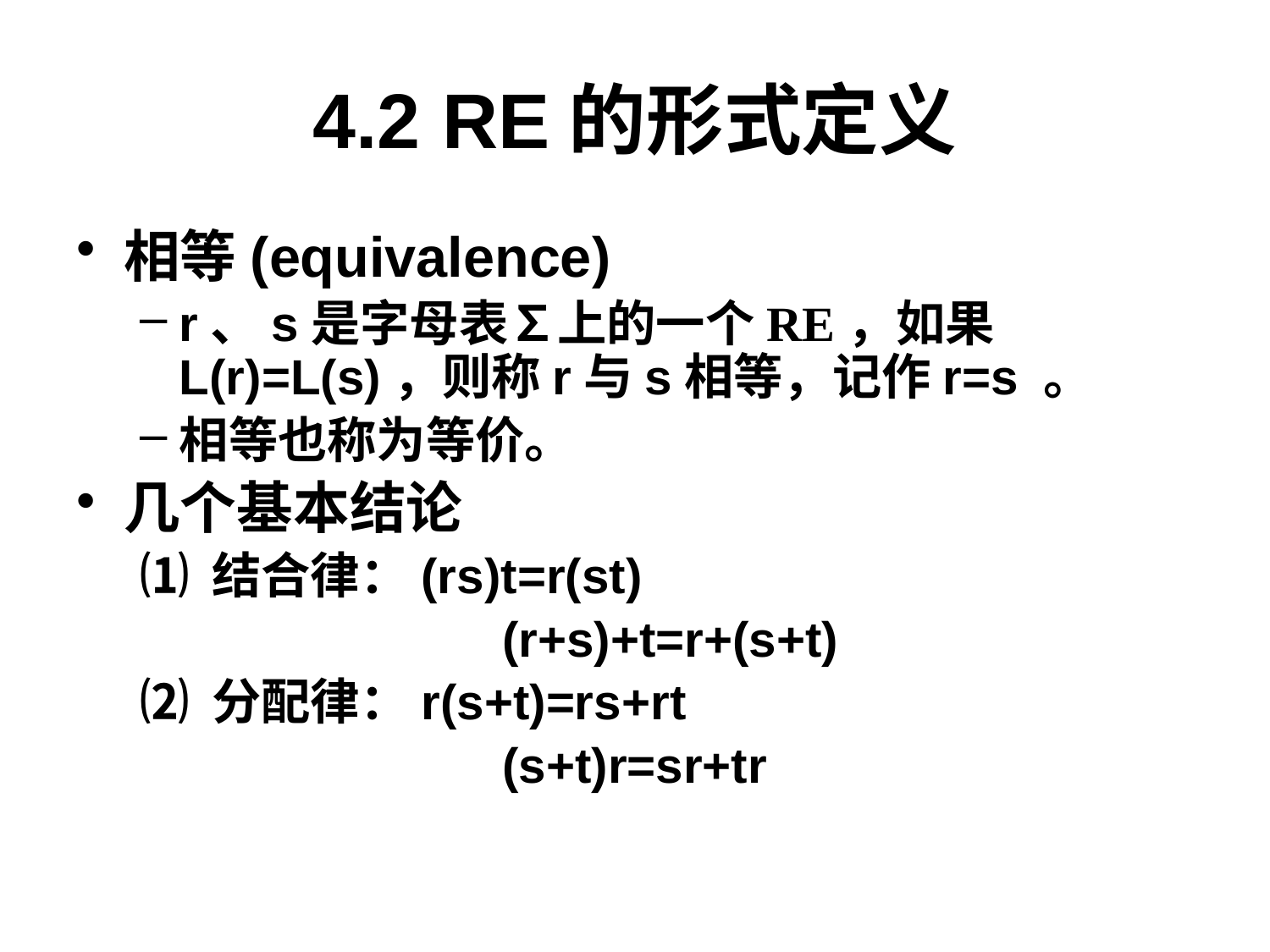

# 4.2 RE的形式定义
相等(equivalence)
r、s是字母表∑上的一个RE，如果L(r)=L(s)，则称r与s相等，记作r=s 。
相等也称为等价。
几个基本结论
⑴ 结合律：(rs)t=r(st)
			     (r+s)+t=r+(s+t)
⑵ 分配律：r(s+t)=rs+rt
			     (s+t)r=sr+tr

15